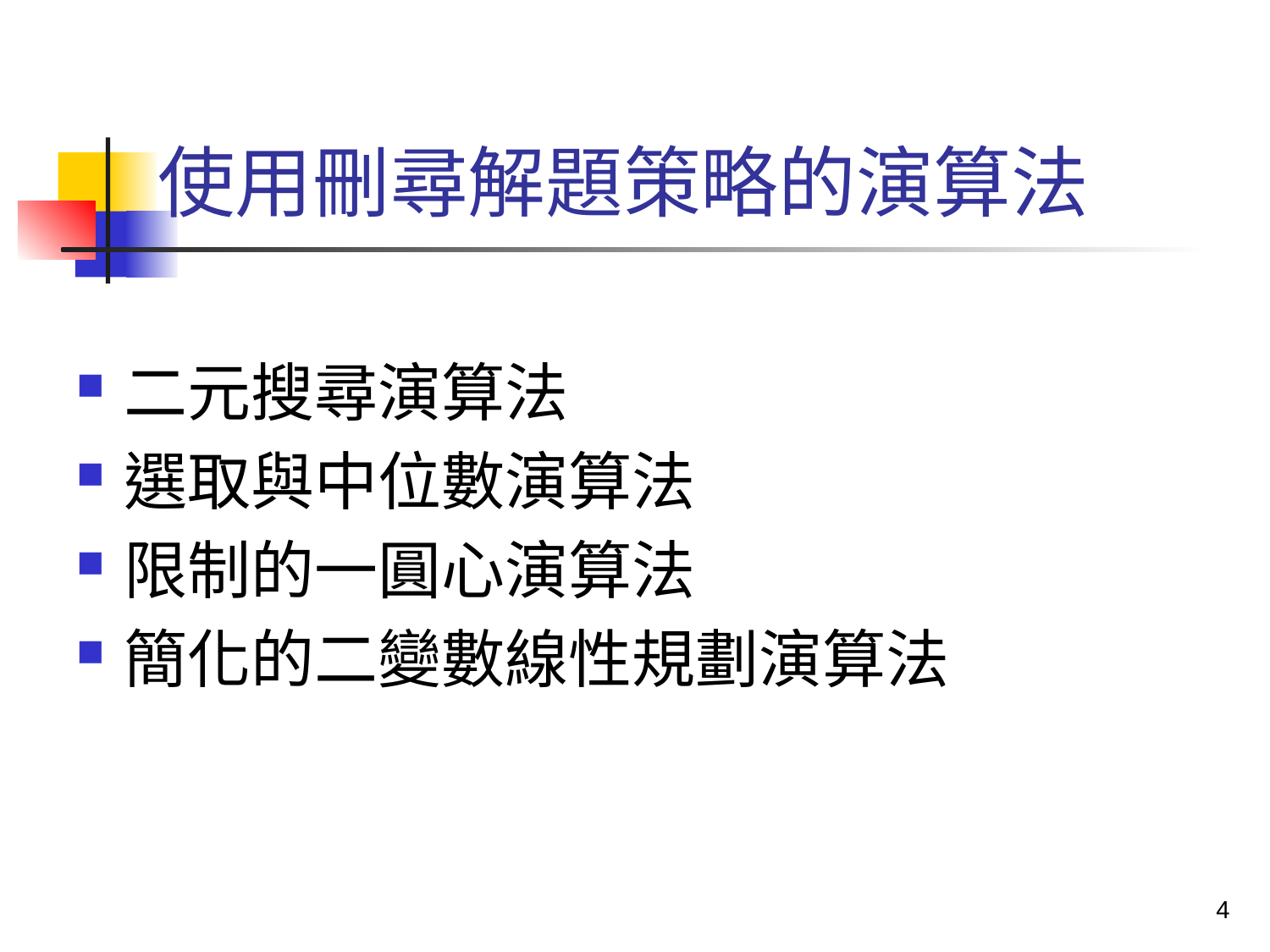

# 使用刪尋解題策略的演算法
二元搜尋演算法
選取與中位數演算法
限制的一圓心演算法
簡化的二變數線性規劃演算法
4